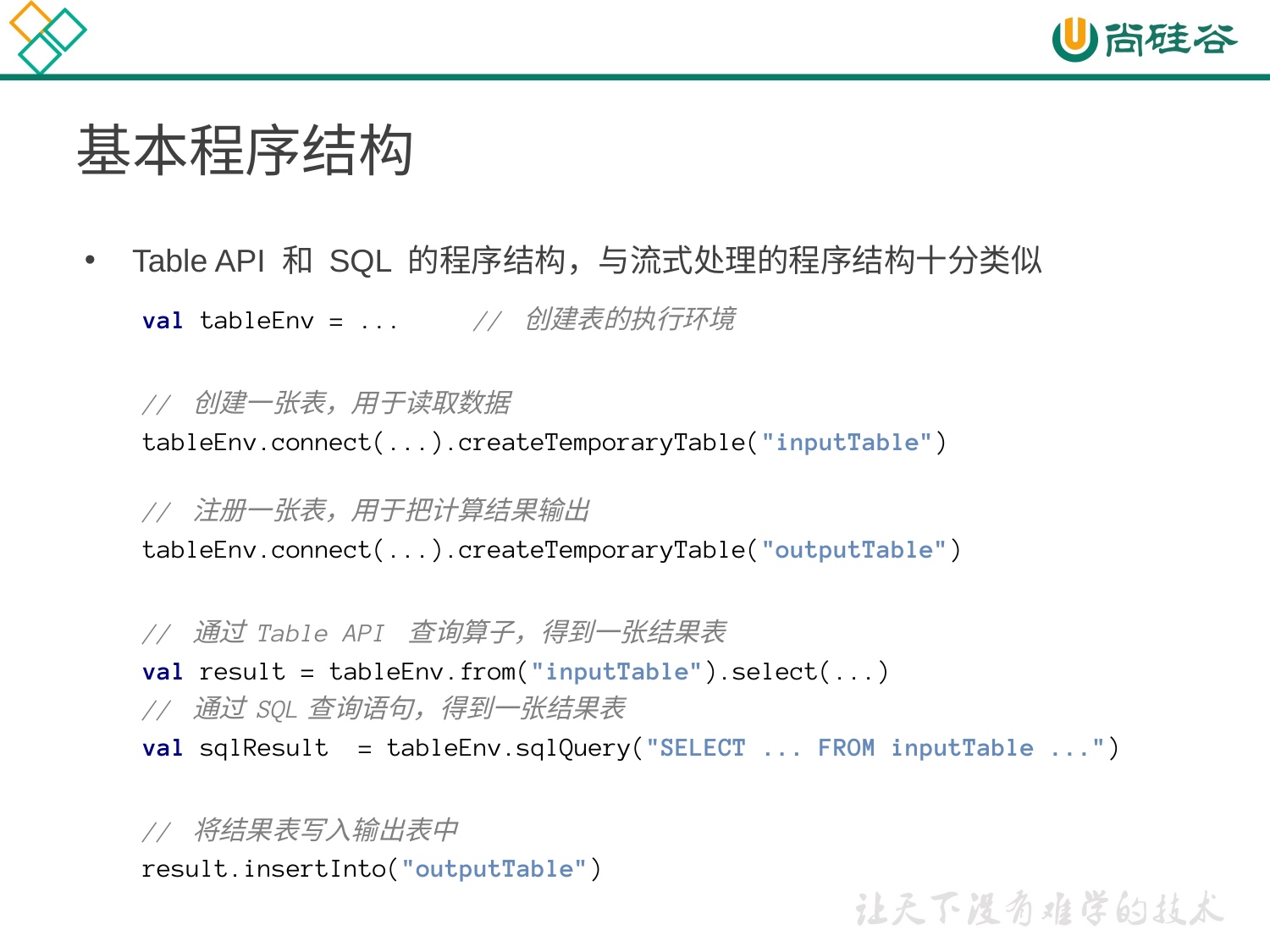

基本程序结构
Table API 和 SQL 的程序结构，与流式处理的程序结构十分类似
val tableEnv = ...     // 创建表的执行环境
// 创建一张表，用于读取数据
tableEnv.connect(...).createTemporaryTable("inputTable")
// 注册一张表，用于把计算结果输出
tableEnv.connect(...).createTemporaryTable("outputTable")
// 通过 Table API 查询算子，得到一张结果表
val result = tableEnv.from("inputTable").select(...)
// 通过 SQL查询语句，得到一张结果表
val sqlResult  = tableEnv.sqlQuery("SELECT ... FROM inputTable ...")
// 将结果表写入输出表中
result.insertInto("outputTable")